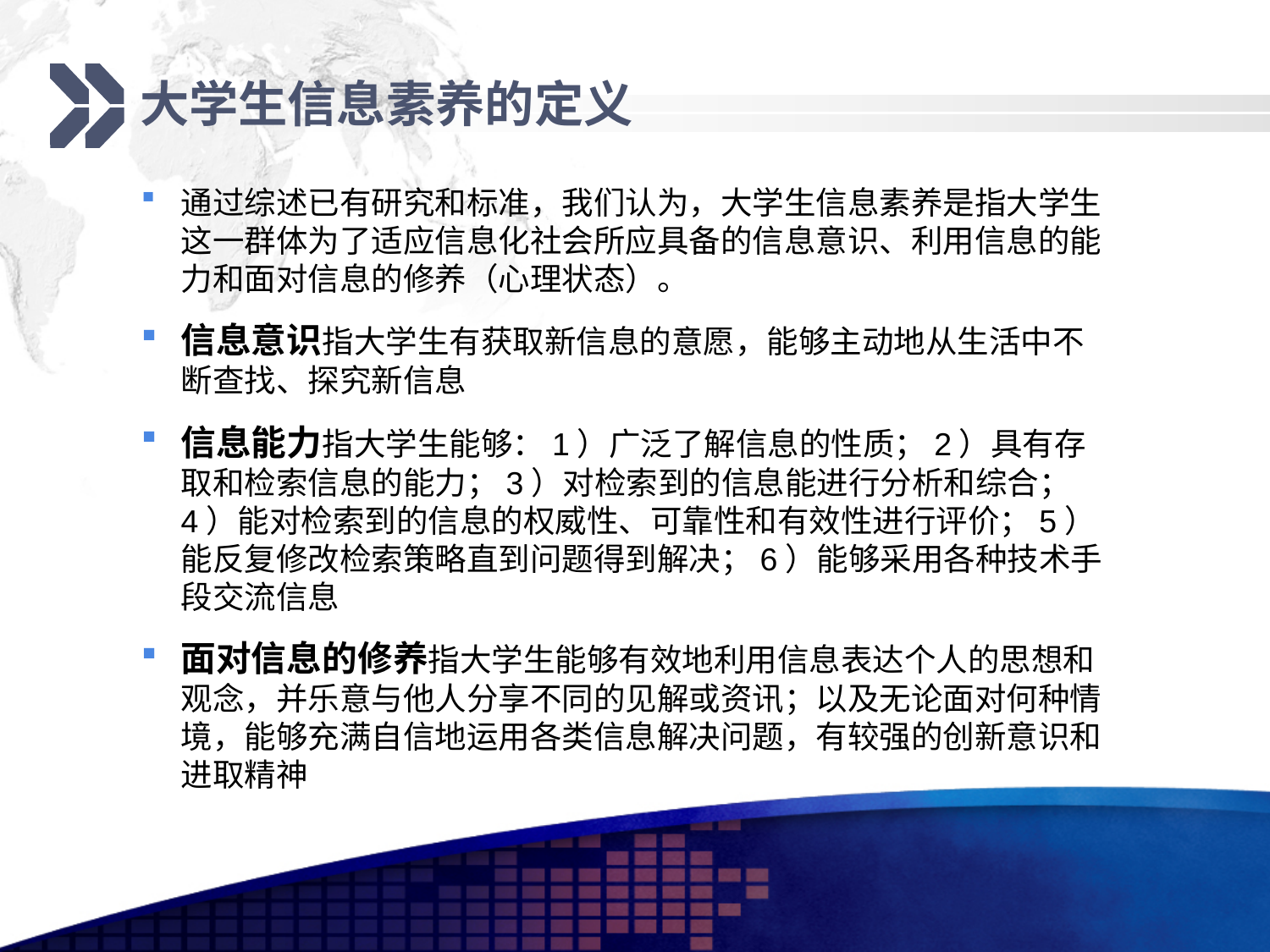

# 大学生信息素养的定义
通过综述已有研究和标准，我们认为，大学生信息素养是指大学生这一群体为了适应信息化社会所应具备的信息意识、利用信息的能力和面对信息的修养（心理状态）。
信息意识指大学生有获取新信息的意愿，能够主动地从生活中不断查找、探究新信息
信息能力指大学生能够：1）广泛了解信息的性质；2）具有存取和检索信息的能力；3）对检索到的信息能进行分析和综合；4）能对检索到的信息的权威性、可靠性和有效性进行评价；5）能反复修改检索策略直到问题得到解决；6）能够采用各种技术手段交流信息
面对信息的修养指大学生能够有效地利用信息表达个人的思想和观念，并乐意与他人分享不同的见解或资讯；以及无论面对何种情境，能够充满自信地运用各类信息解决问题，有较强的创新意识和进取精神